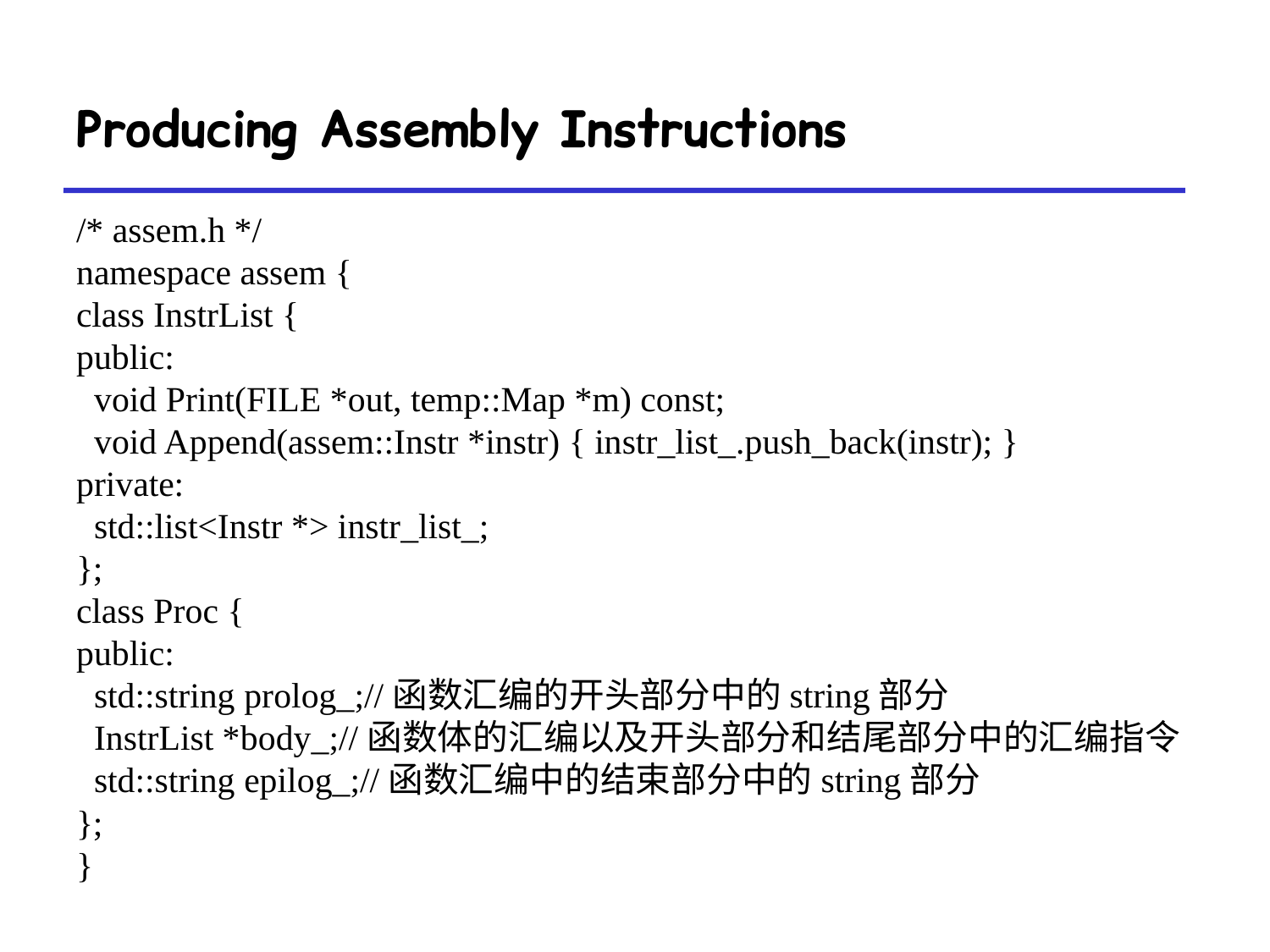

# Producing Assembly Instructions
/* assem.h */
namespace assem {
class InstrList {
public:
  void Print(FILE *out, temp::Map *m) const;
  void Append(assem::Instr *instr) { instr_list_.push_back(instr); }
private:
  std::list<Instr *> instr_list_;
};
class Proc {
public:
  std::string prolog_;//函数汇编的开头部分中的string部分
  InstrList *body_;//函数体的汇编以及开头部分和结尾部分中的汇编指令
  std::string epilog_;//函数汇编中的结束部分中的string部分
};
}

59